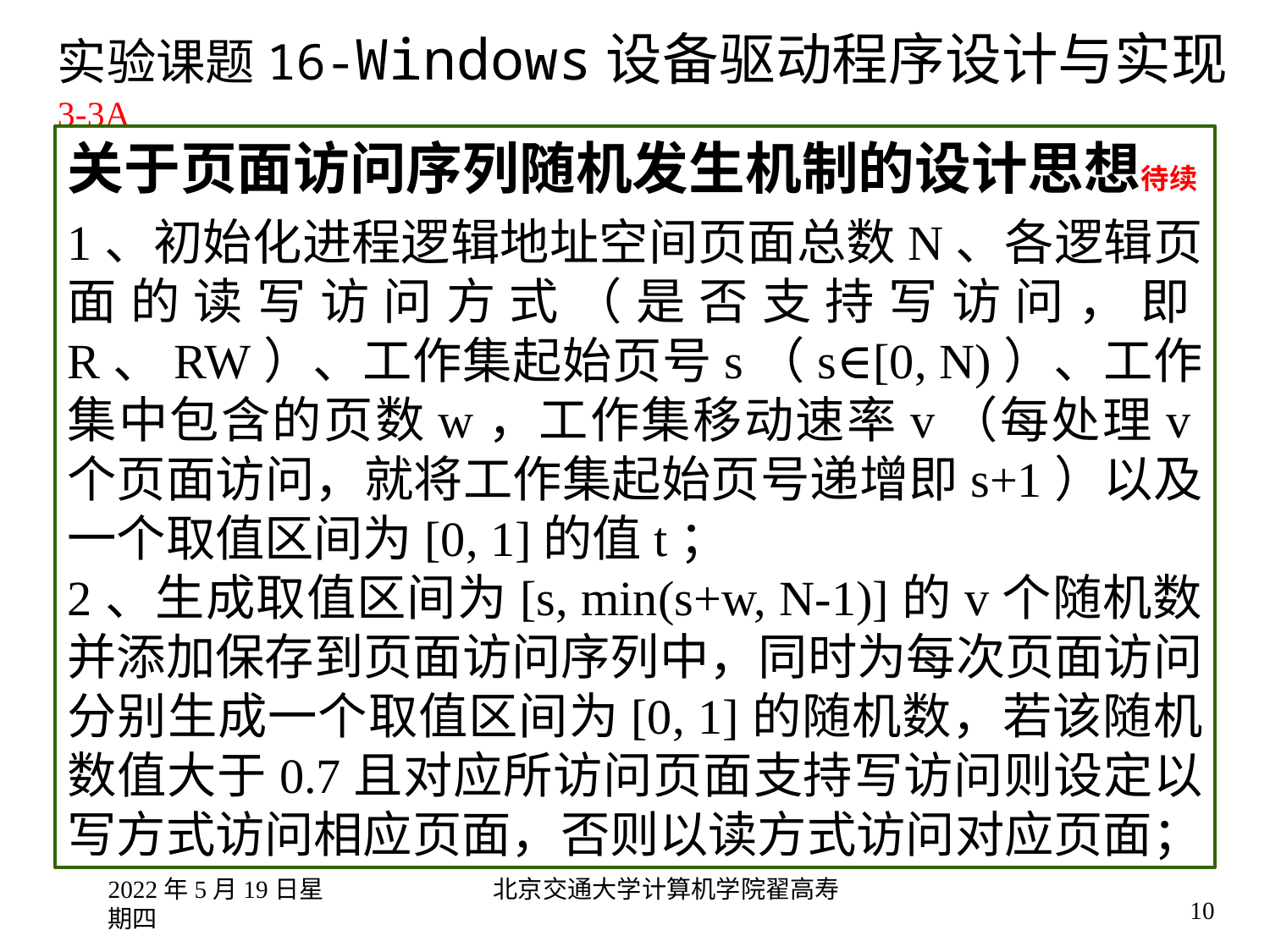

# 实验课题16-Windows设备驱动程序设计与实现3-3A
关于页面访问序列随机发生机制的设计思想待续
1、初始化进程逻辑地址空间页面总数N、各逻辑页面的读写访问方式（是否支持写访问，即R、RW）、工作集起始页号s（s∈[0, N)）、工作集中包含的页数w，工作集移动速率v（每处理v个页面访问，就将工作集起始页号递增即s+1）以及一个取值区间为[0, 1]的值t；
2、生成取值区间为[s, min(s+w, N-1)]的v个随机数并添加保存到页面访问序列中，同时为每次页面访问分别生成一个取值区间为[0, 1]的随机数，若该随机数值大于0.7且对应所访问页面支持写访问则设定以写方式访问相应页面，否则以读方式访问对应页面；
2022年5月19日星期四
北京交通大学计算机学院翟高寿
10